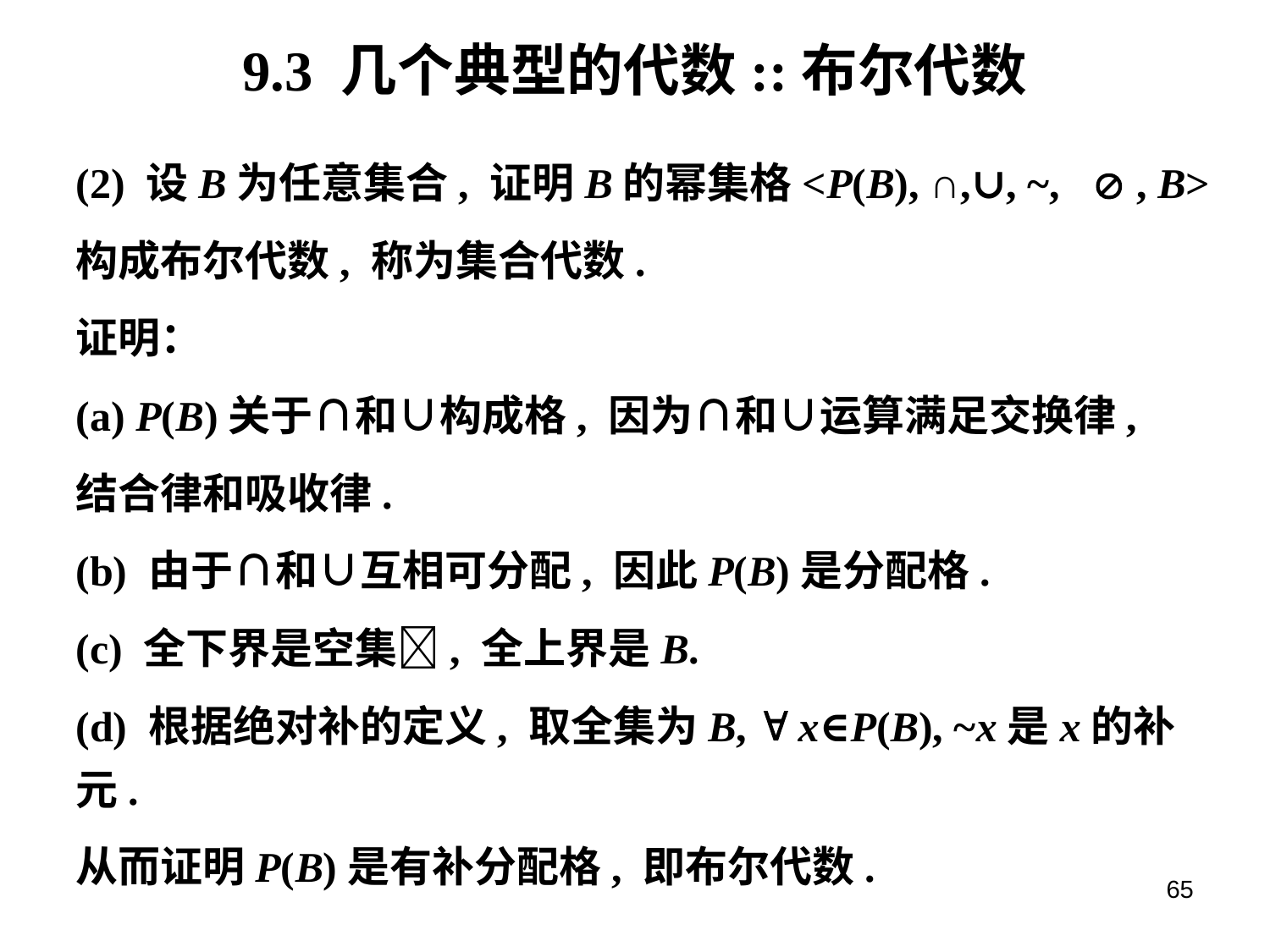

# 9.3 几个典型的代数::布尔代数
(2) 设B为任意集合, 证明B的幂集格<P(B), ∩,∪, ~,  ∅ , B>
构成布尔代数, 称为集合代数.
证明：
(a) P(B)关于∩和∪构成格, 因为∩和∪运算满足交换律,
结合律和吸收律.
(b) 由于∩和∪互相可分配, 因此P(B)是分配格.
(c) 全下界是空集∅, 全上界是B.
(d) 根据绝对补的定义, 取全集为B, ∀ x∈P(B), ~x是x的补元.
从而证明P(B)是有补分配格, 即布尔代数.
65